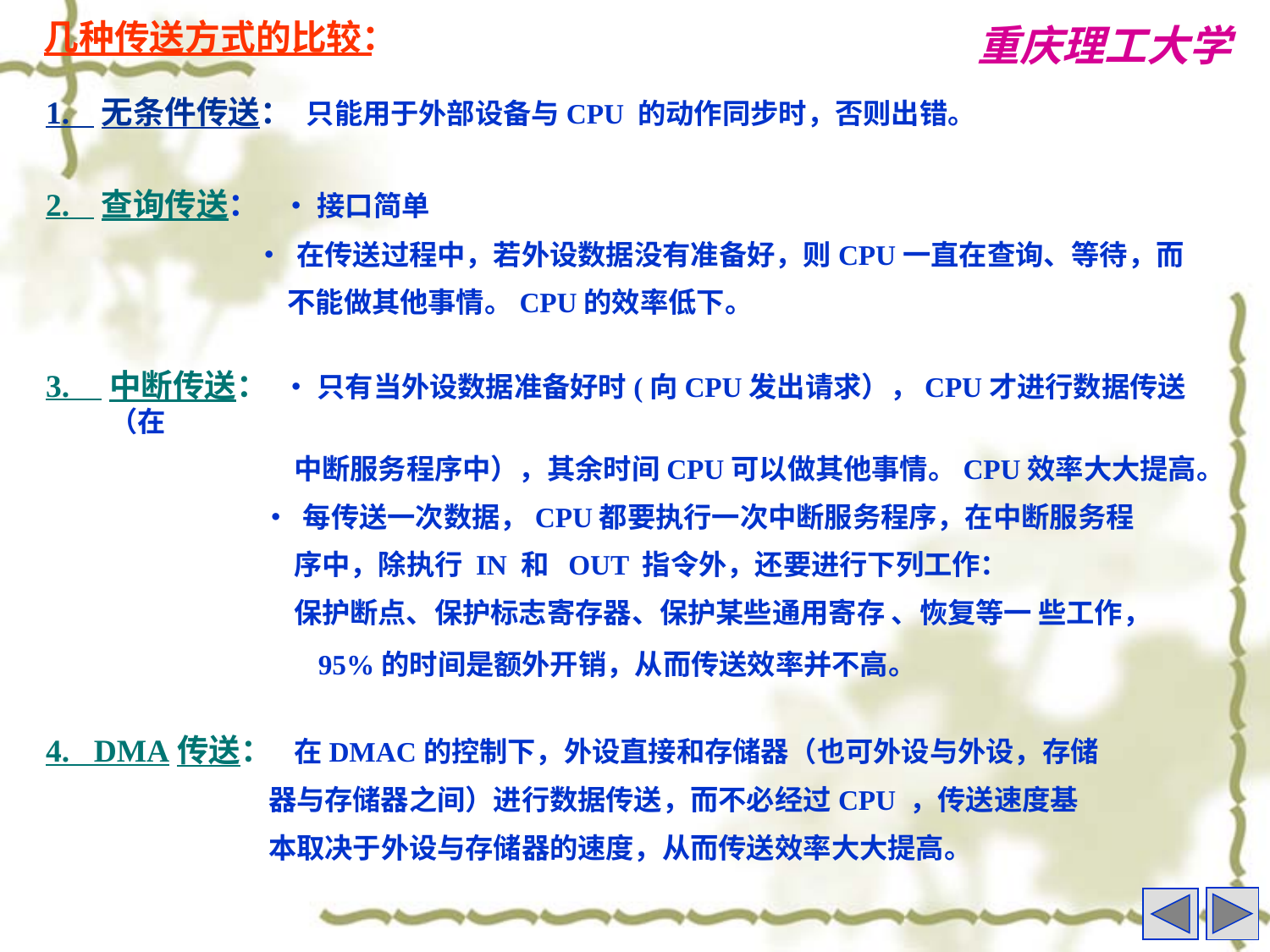

几种传送方式的比较：
1.   无条件传送：  只能用于外部设备与CPU 的动作同步时，否则出错。

2.   查询传送：   • 接口简单
                                 • 在传送过程中，若外设数据没有准备好，则CPU一直在查询、等待，而
                                     不能做其他事情。CPU的效率低下。

3.    中断传送：  • 只有当外设数据准备好时(向CPU发出请求），CPU才进行数据传送（在
                                      中断服务程序中），其余时间CPU可以做其他事情。CPU效率大大提高。
                                  • 每传送一次数据，CPU都要执行一次中断服务程序，在中断服务程
                                      序中，除执行 IN 和  OUT 指令外，还要进行下列工作：
                                      保护断点、保护标志寄存器、保护某些通用寄存 、恢复等一 些工作，
                                       95%的时间是额外开销，从而传送效率并不高。

4.   DMA传送：   在DMAC的控制下，外设直接和存储器（也可外设与外设，存储
                                  器与存储器之间）进行数据传送，而不必经过CPU ，传送速度基
                                  本取决于外设与存储器的速度，从而传送效率大大提高。